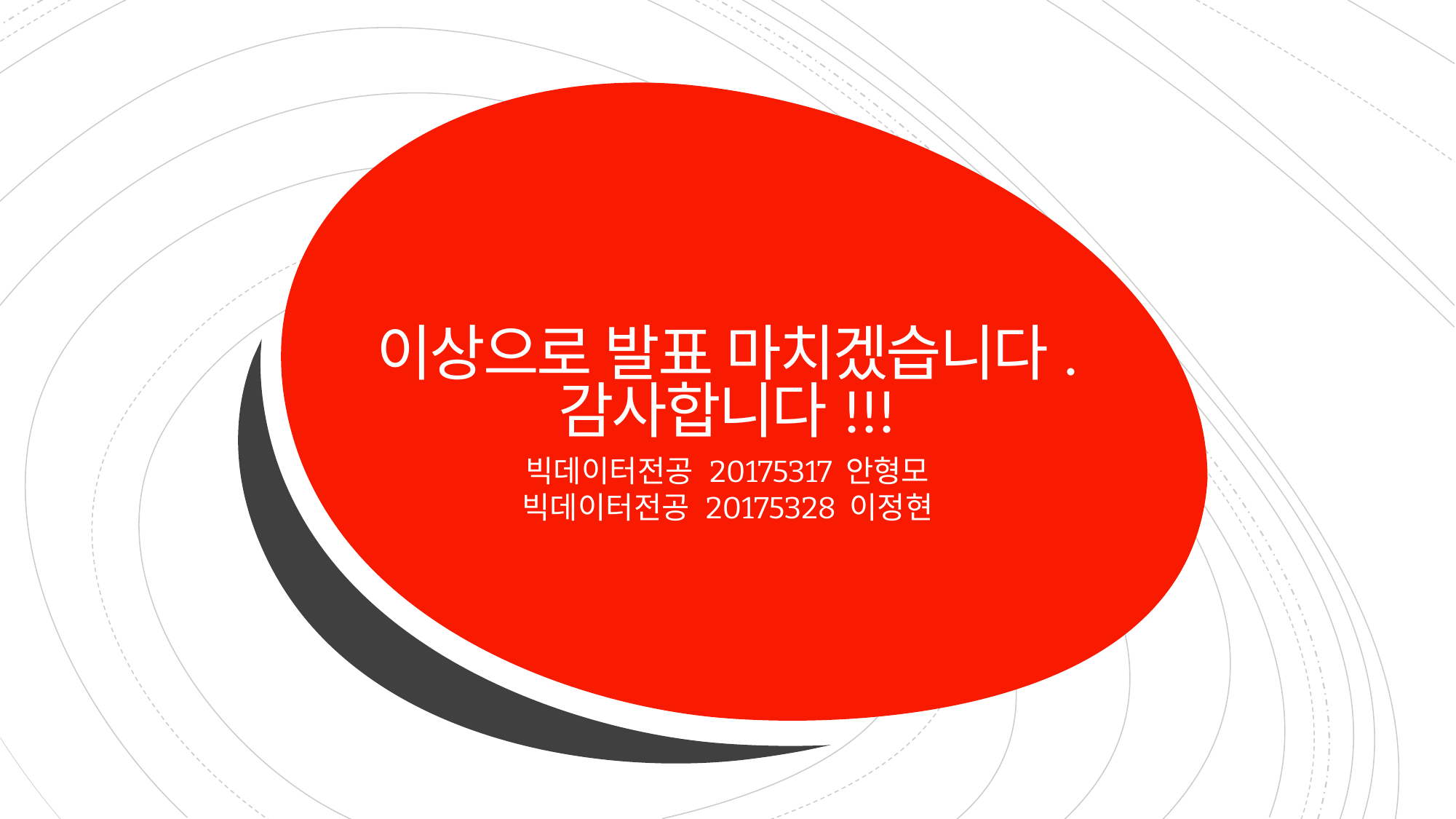

# 이상으로 발표 마치겠습니다. 감사합니다!!!

빅데이터전공 20175317 안형모
빅데이터전공 20175328 이정현